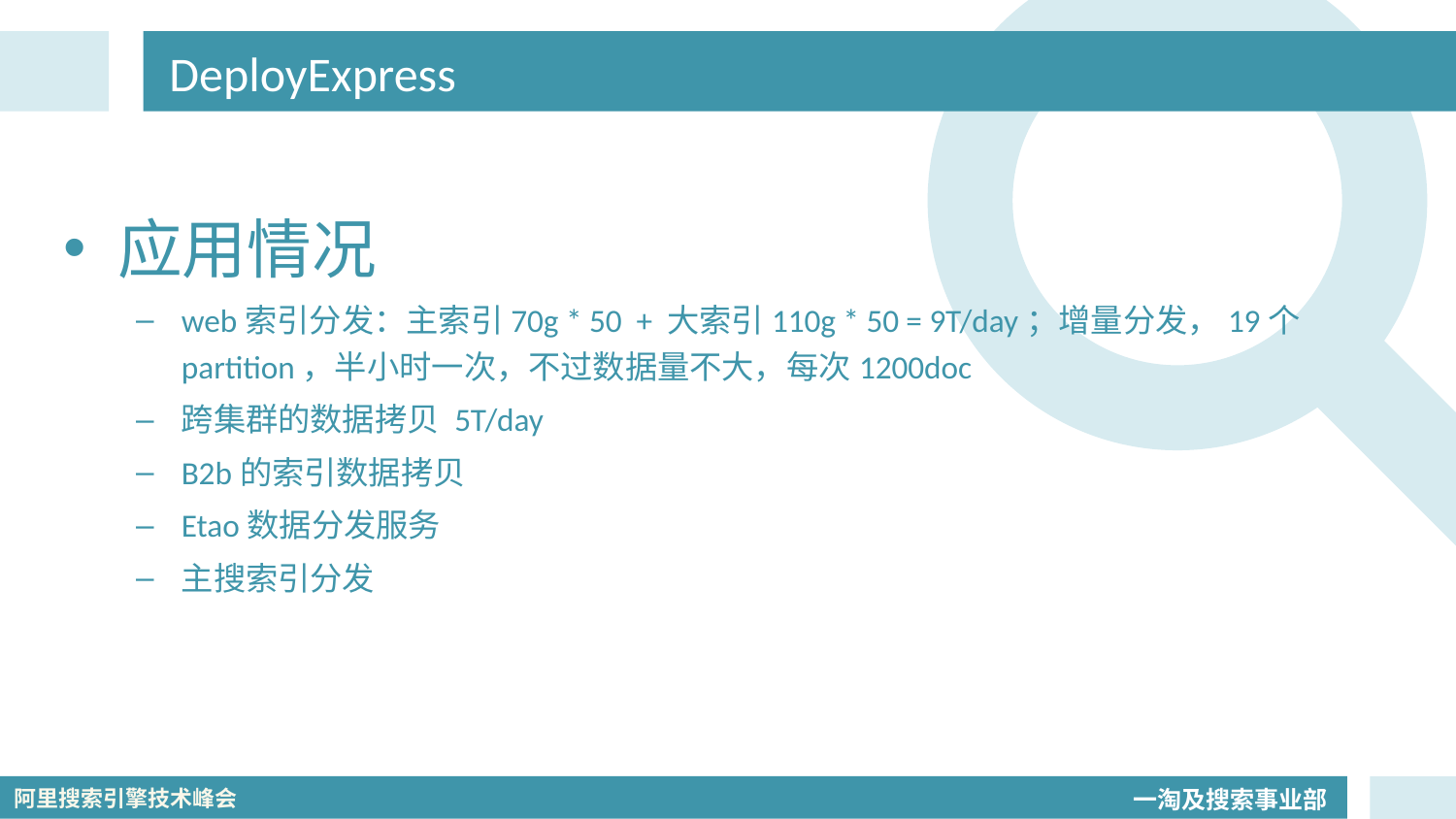

# DeployExpress
应用情况
web索引分发：主索引70g * 50  + 大索引110g * 50 = 9T/day；增量分发，19个partition，半小时一次，不过数据量不大，每次1200doc
跨集群的数据拷贝 5T/day
B2b的索引数据拷贝
Etao数据分发服务
主搜索引分发